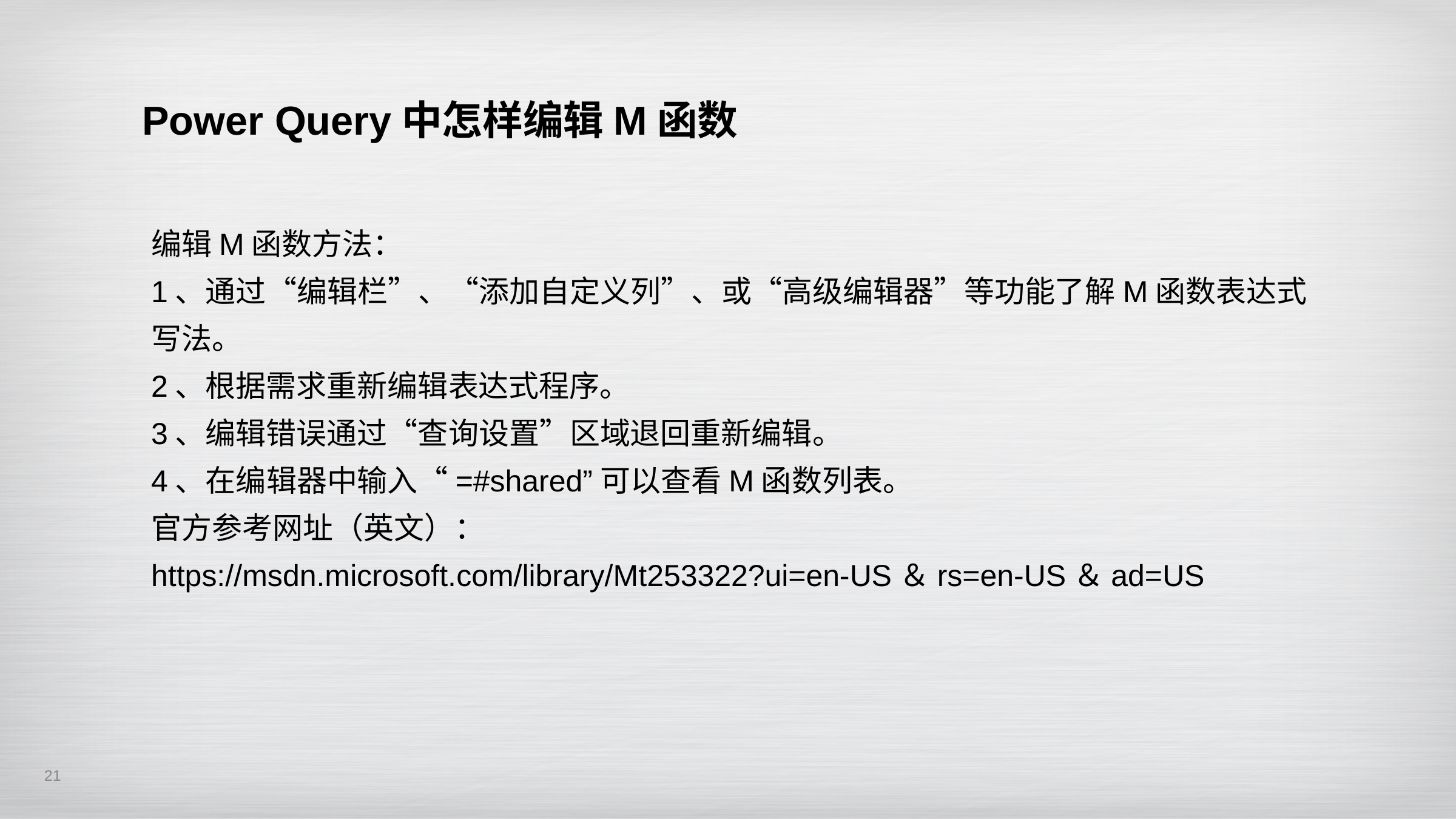

Power Query中怎样编辑M函数
编辑M函数方法：
1、通过“编辑栏”、“添加自定义列”、或“高级编辑器”等功能了解M函数表达式写法。
2、根据需求重新编辑表达式程序。
3、编辑错误通过“查询设置”区域退回重新编辑。
4、在编辑器中输入“=#shared”可以查看M函数列表。
官方参考网址（英文）：
https://msdn.microsoft.com/library/Mt253322?ui=en-US＆rs=en-US＆ad=US